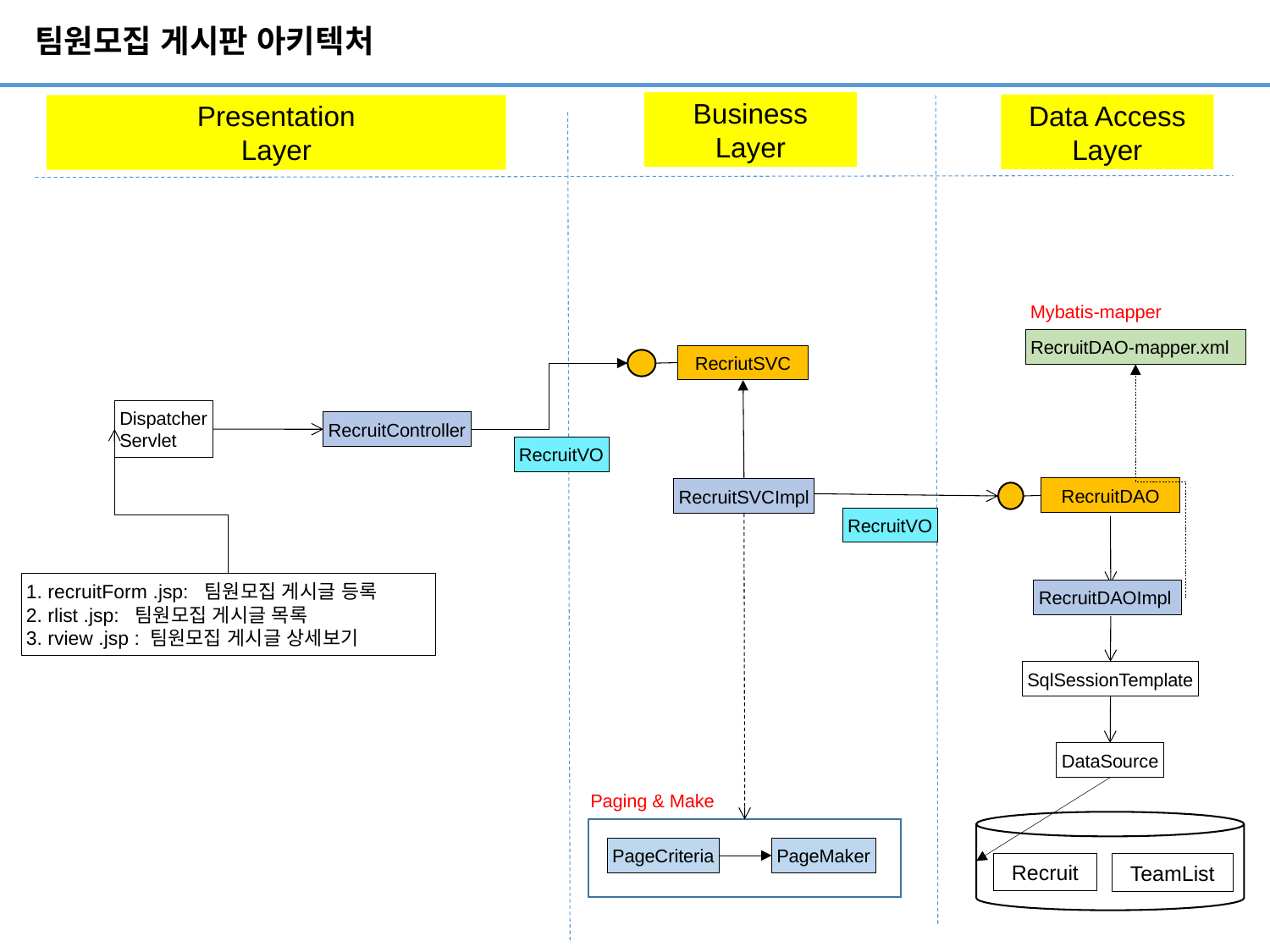

# 팀원모집 게시판 아키텍처

Business
Layer
Data Access
Layer
Presentation
Layer
Mybatis-mapper
RecruitDAO-mapper.xml
RecriutSVC

Dispatcher
Servlet
RecruitController
RecruitVO
RecruitDAO

RecruitSVCImpl
RecruitVO
1. recruitForm .jsp:  팀원모집 게시글 등록
2. rlist .jsp:  팀원모집 게시글 목록
3. rview .jsp : 팀원모집 게시글 상세보기
RecruitDAOImpl
SqlSessionTemplate
DataSource
Paging & Make

Recruit

PageCriteria
PageMaker
TeamList